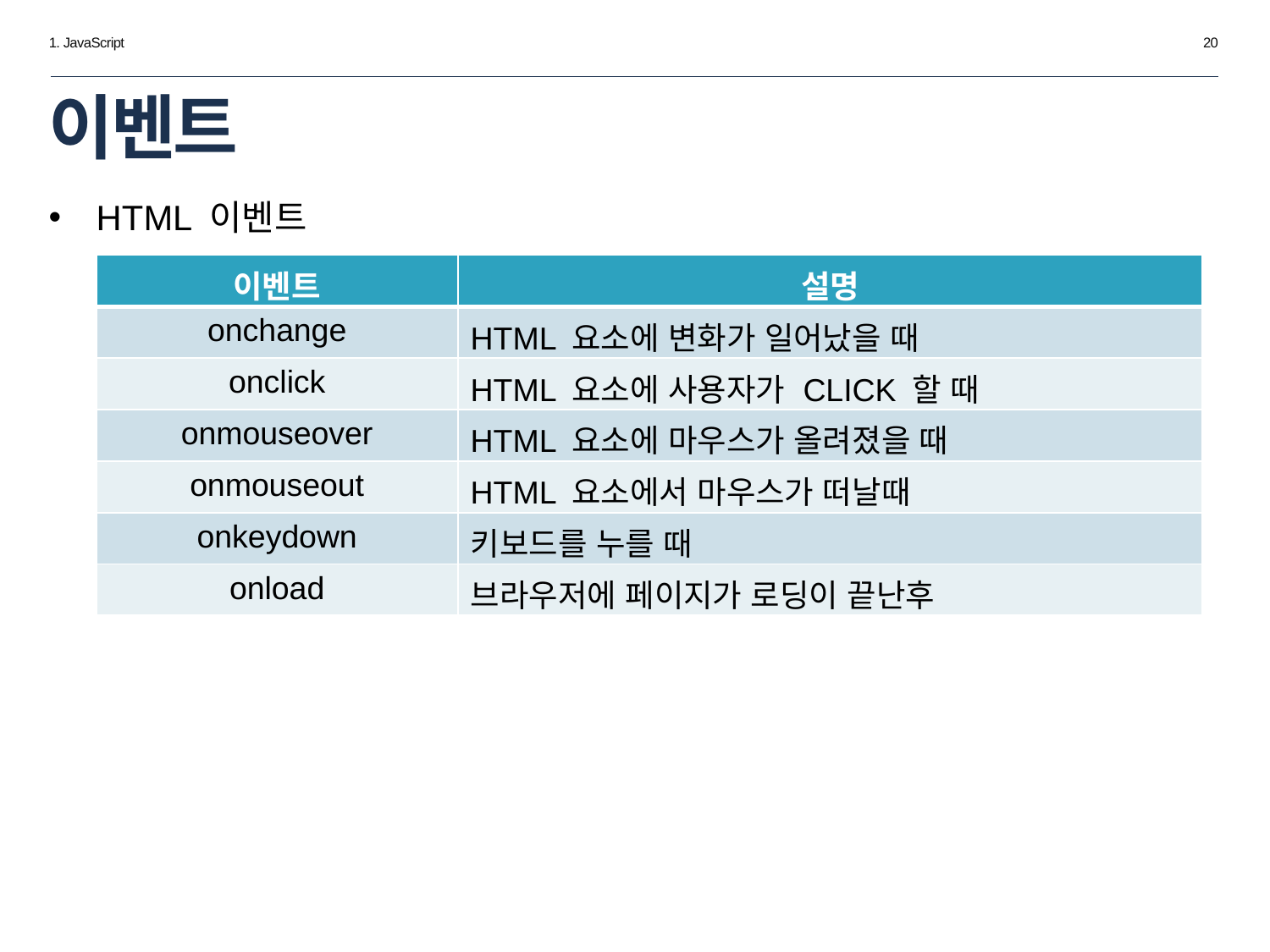

1. JavaScript
20
# 이벤트
HTML 이벤트
| 이벤트 | 설명 |
| --- | --- |
| onchange | HTML 요소에 변화가 일어났을 때 |
| onclick | HTML 요소에 사용자가 CLICK 할 때 |
| onmouseover | HTML 요소에 마우스가 올려졌을 때 |
| onmouseout | HTML 요소에서 마우스가 떠날때 |
| onkeydown | 키보드를 누를 때 |
| onload | 브라우저에 페이지가 로딩이 끝난후 |